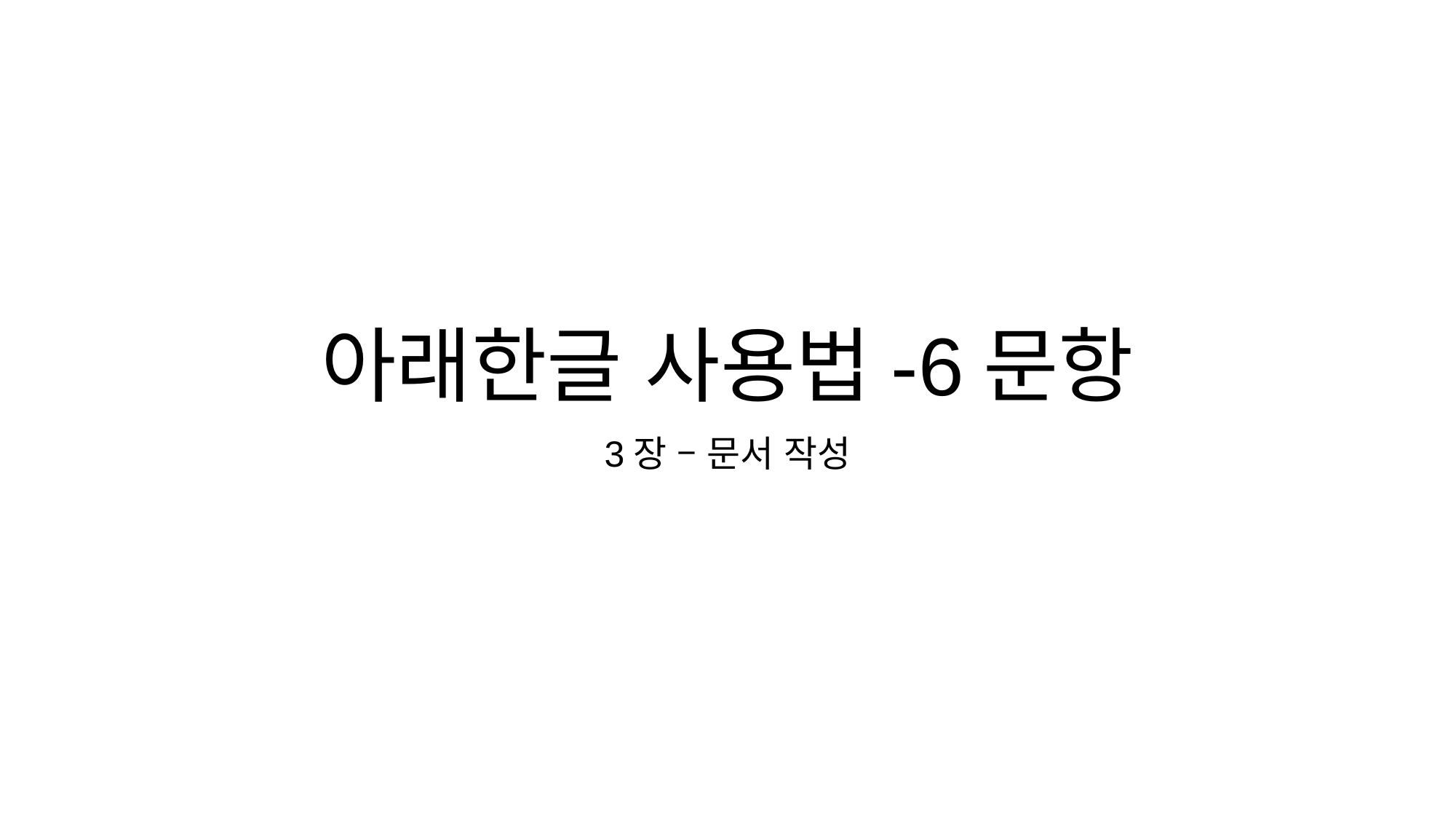

# 아래한글 사용법-6문항
3장 – 문서 작성